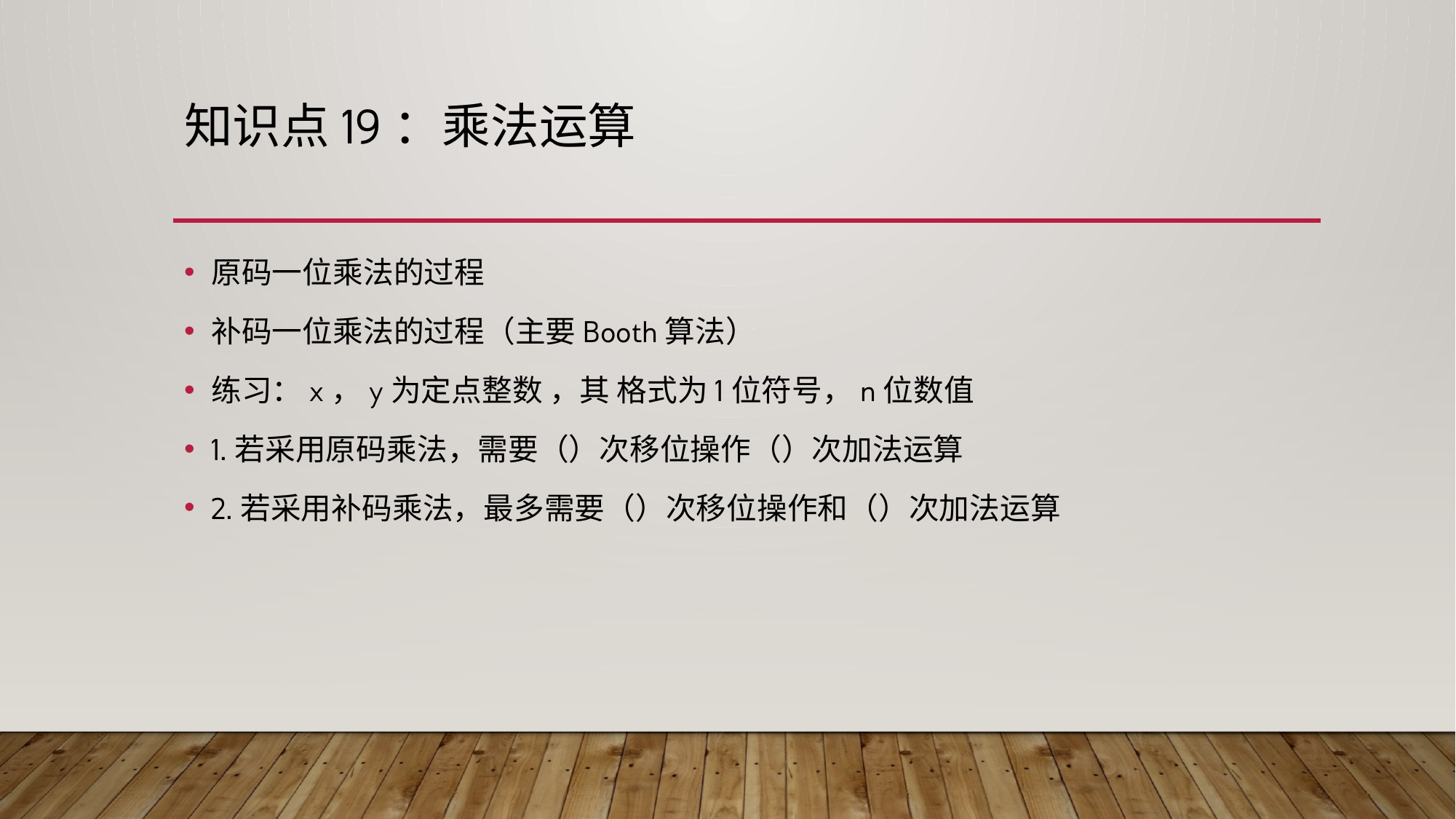

# 知识点19：乘法运算
原码一位乘法的过程
补码一位乘法的过程（主要Booth算法）
练习：x，y为定点整数 ，其 格式为1位符号，n位数值
1.若采用原码乘法，需要（）次移位操作（）次加法运算
2.若采用补码乘法，最多需要（）次移位操作和（）次加法运算